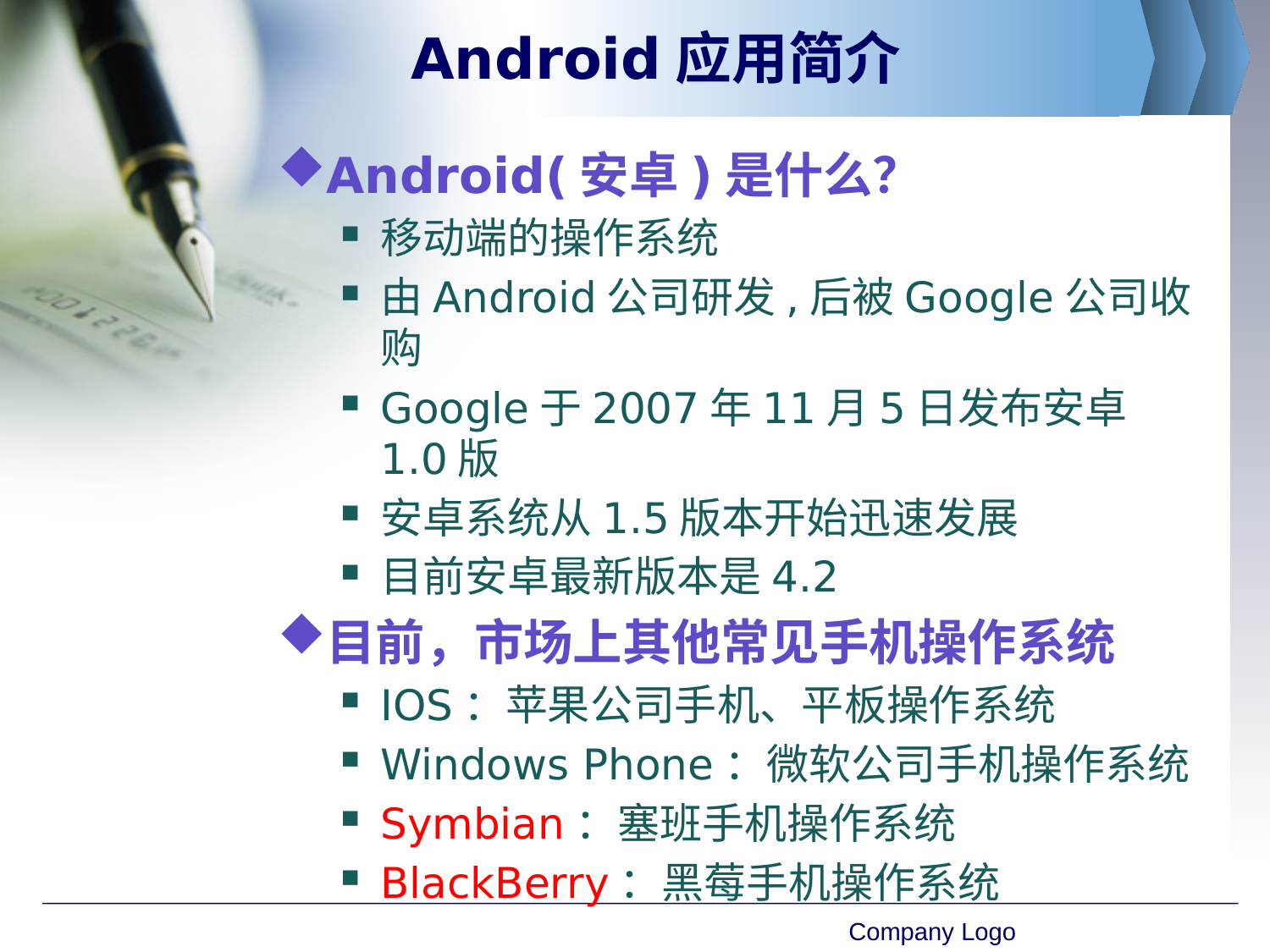

# Android应用简介
Android(安卓)是什么？
移动端的操作系统
由Android公司研发,后被Google公司收购
Google于2007年11月5日发布安卓1.0版
安卓系统从1.5版本开始迅速发展
目前安卓最新版本是4.2
目前，市场上其他常见手机操作系统
IOS：苹果公司手机、平板操作系统
Windows Phone：微软公司手机操作系统
Symbian：塞班手机操作系统
BlackBerry：黑莓手机操作系统

Company Logo